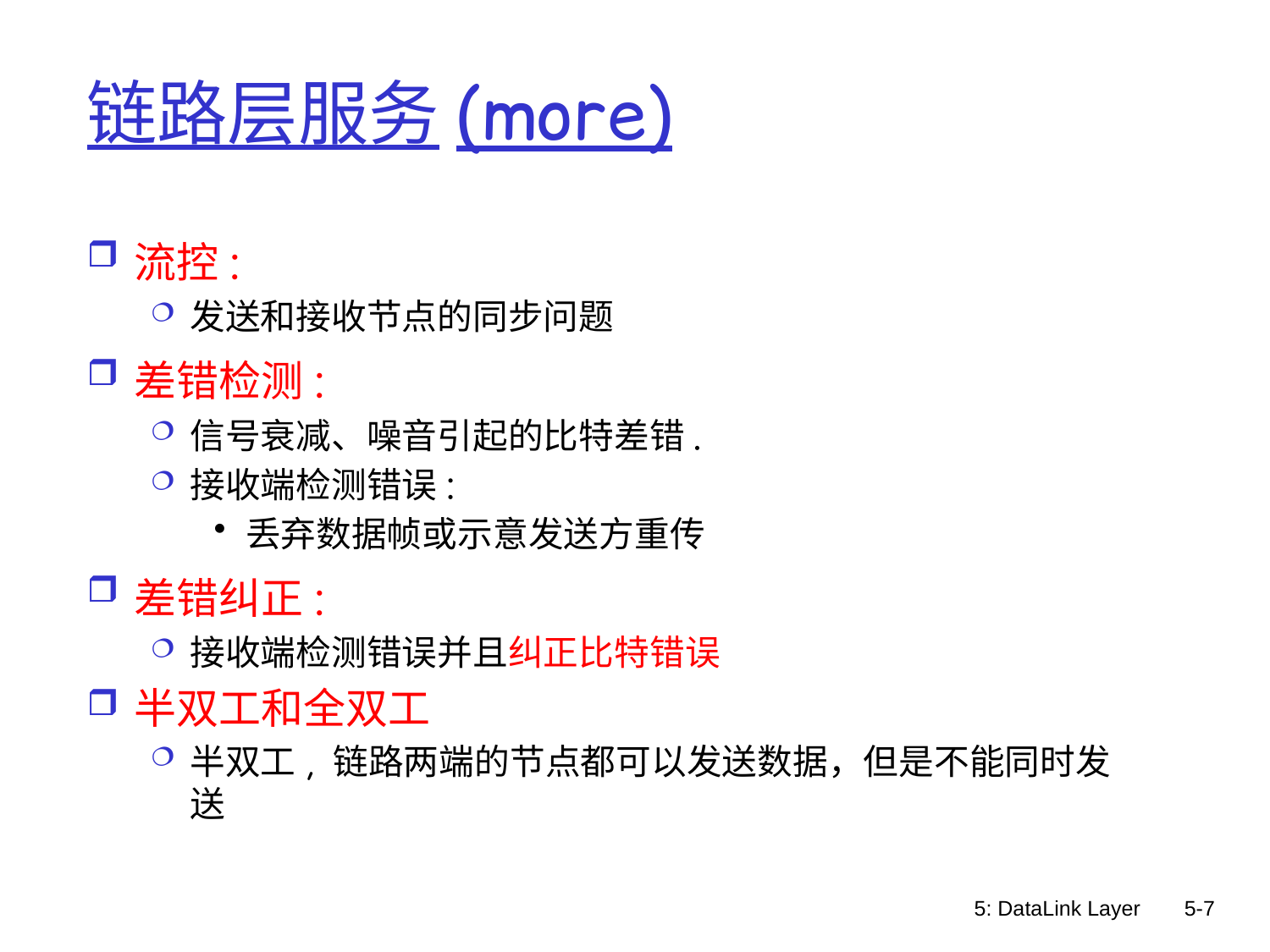

# 链路层服务(more)
流控:
发送和接收节点的同步问题
差错检测:
信号衰减、噪音引起的比特差错.
接收端检测错误:
丢弃数据帧或示意发送方重传
差错纠正:
接收端检测错误并且纠正比特错误
半双工和全双工
半双工, 链路两端的节点都可以发送数据，但是不能同时发送
5: DataLink Layer
5-7